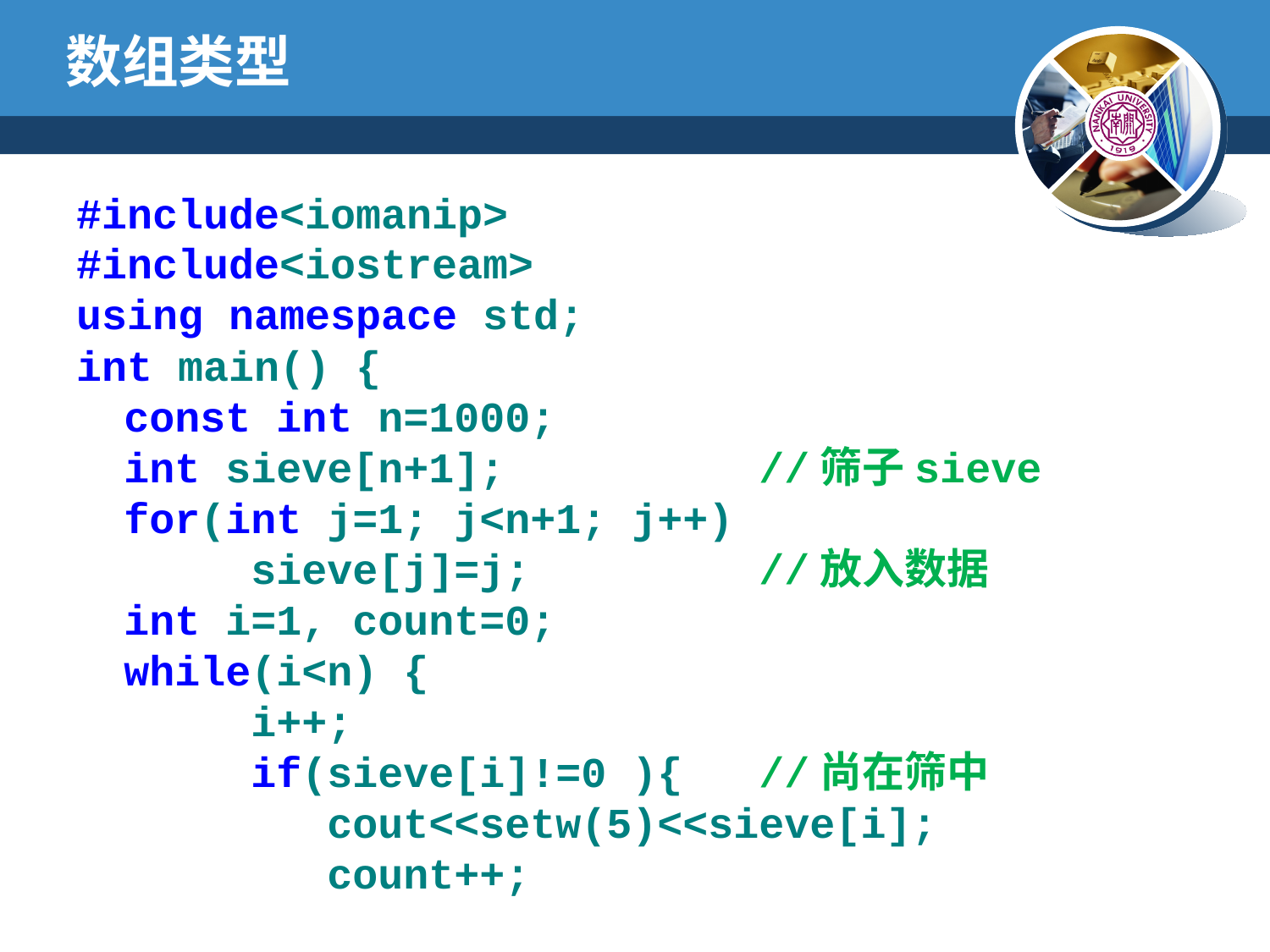

# 数组类型
#include<iomanip>
#include<iostream>
using namespace std;
int main() {
	const int n=1000;
	int sieve[n+1];		//筛子sieve
	for(int j=1; j<n+1; j++)
		sieve[j]=j;		//放入数据
	int i=1, count=0;
	while(i<n) {
		i++;
		if(sieve[i]!=0 ){	//尚在筛中
		   cout<<setw(5)<<sieve[i];
     	   count++;